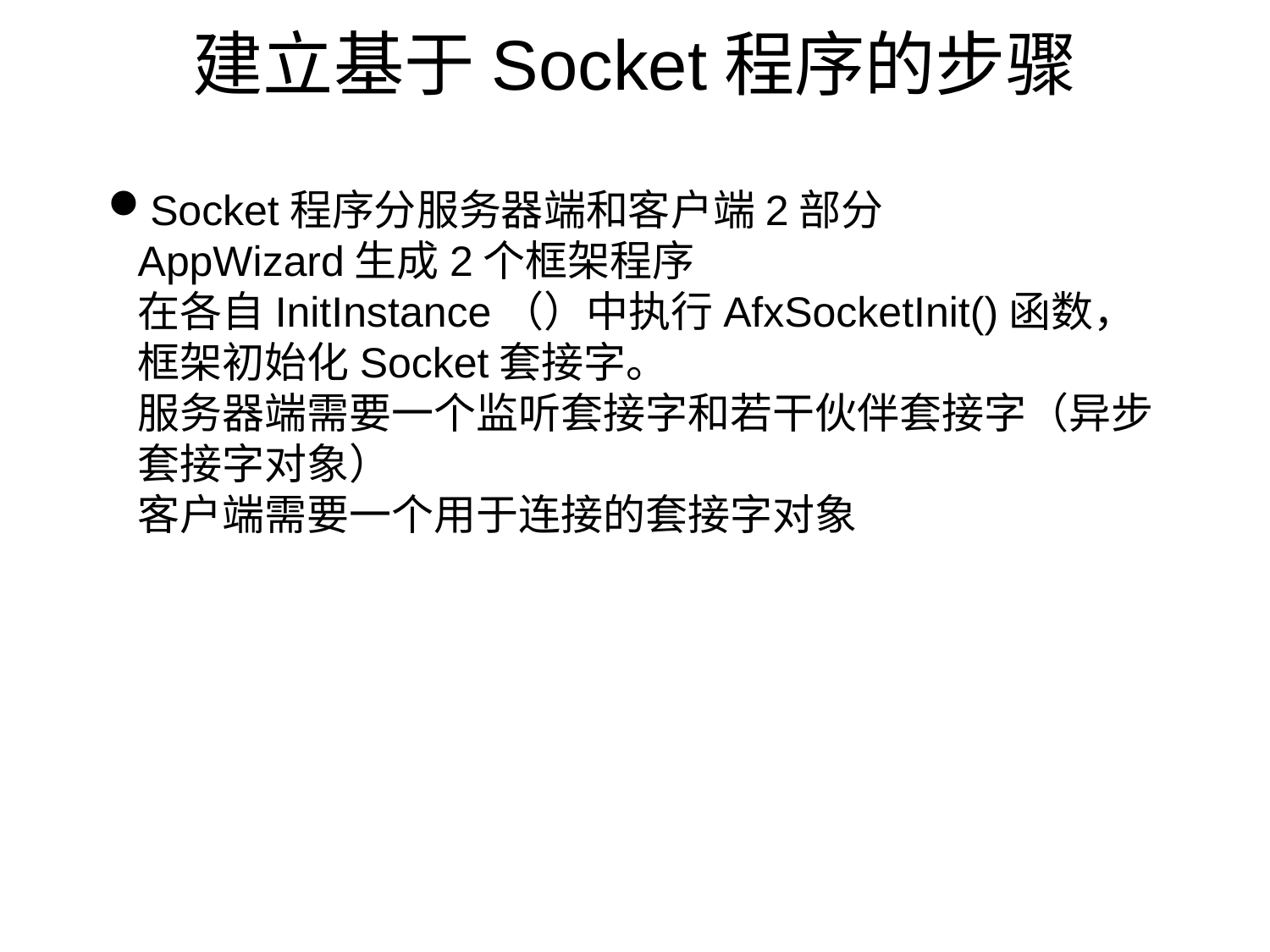

# 建立基于Socket程序的步骤
Socket程序分服务器端和客户端2部分
AppWizard生成2个框架程序
在各自InitInstance（）中执行AfxSocketInit()函数，框架初始化Socket套接字。
服务器端需要一个监听套接字和若干伙伴套接字（异步套接字对象）
客户端需要一个用于连接的套接字对象
152